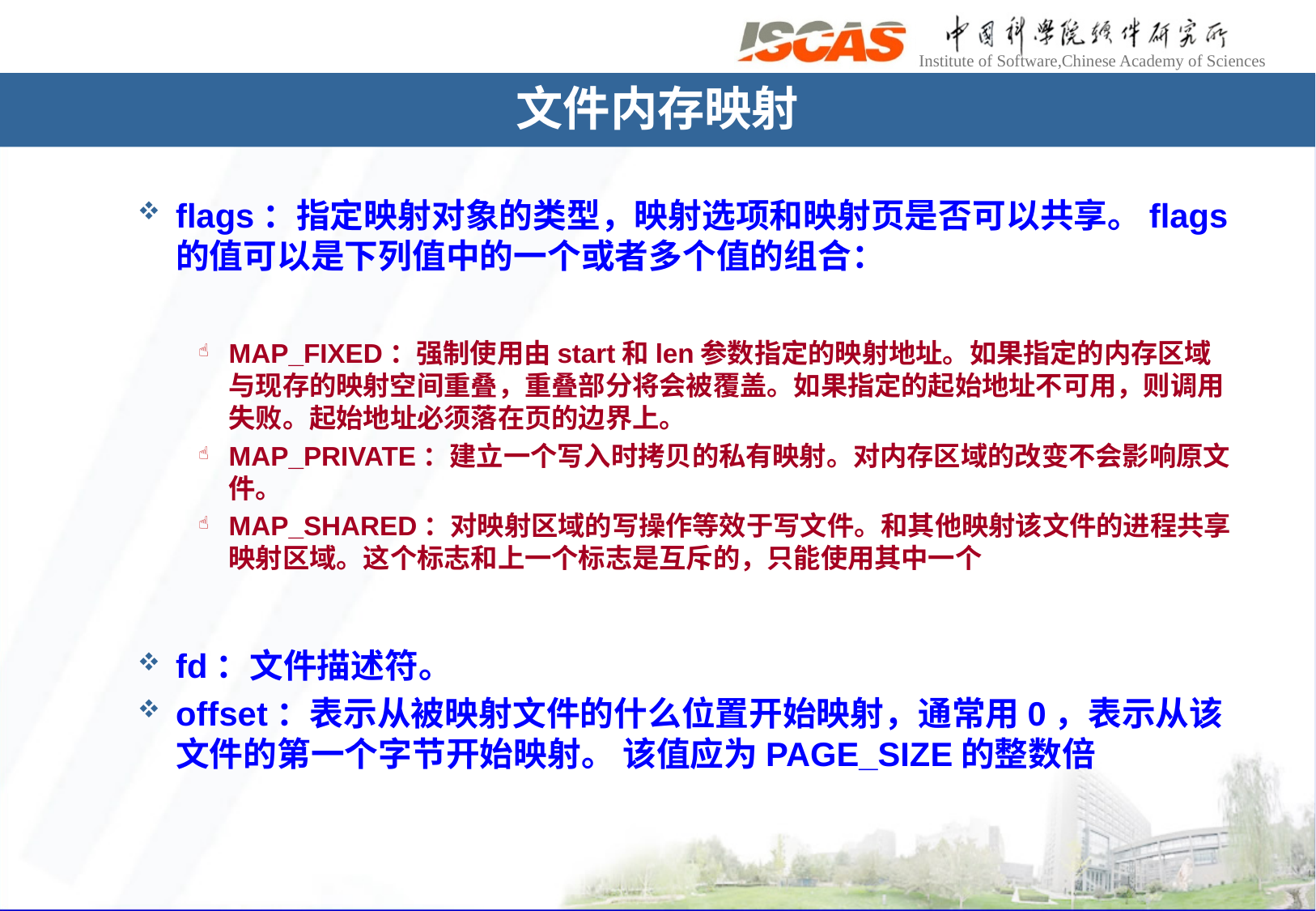

文件内存映射

flags：指定映射对象的类型，映射选项和映射页是否可以共享。flags的值可以是下列值中的一个或者多个值的组合：

MAP_FIXED：强制使用由start和len参数指定的映射地址。如果指定的内存区域与现存的映射空间重叠，重叠部分将会被覆盖。如果指定的起始地址不可用，则调用失败。起始地址必须落在页的边界上。
MAP_PRIVATE：建立一个写入时拷贝的私有映射。对内存区域的改变不会影响原文件。
MAP_SHARED：对映射区域的写操作等效于写文件。和其他映射该文件的进程共享映射区域。这个标志和上一个标志是互斥的，只能使用其中一个

fd：文件描述符。
offset：表示从被映射文件的什么位置开始映射，通常用0，表示从该文件的第一个字节开始映射。 该值应为PAGE_SIZE的整数倍